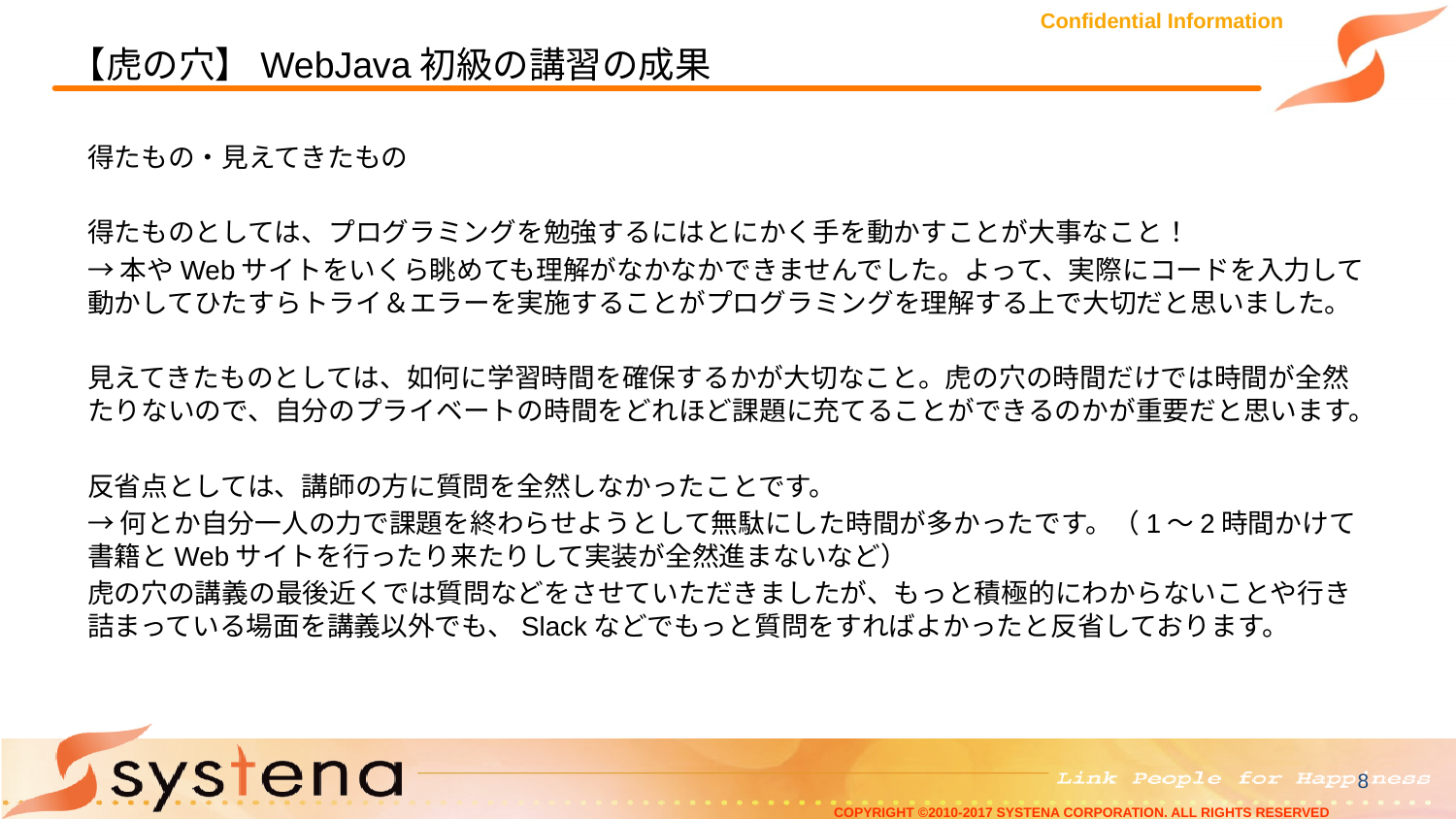

# 【虎の穴】WebJava初級の講習の成果

得たもの・見えてきたもの

得たものとしては、プログラミングを勉強するにはとにかく手を動かすことが大事なこと！
→本やWebサイトをいくら眺めても理解がなかなかできませんでした。よって、実際にコードを入力して動かしてひたすらトライ＆エラーを実施することがプログラミングを理解する上で大切だと思いました。

見えてきたものとしては、如何に学習時間を確保するかが大切なこと。虎の穴の時間だけでは時間が全然たりないので、自分のプライベートの時間をどれほど課題に充てることができるのかが重要だと思います。

反省点としては、講師の方に質問を全然しなかったことです。
→何とか自分一人の力で課題を終わらせようとして無駄にした時間が多かったです。（1～2時間かけて書籍とWebサイトを行ったり来たりして実装が全然進まないなど）
虎の穴の講義の最後近くでは質問などをさせていただきましたが、もっと積極的にわからないことや行き詰まっている場面を講義以外でも、Slackなどでもっと質問をすればよかったと反省しております。
8